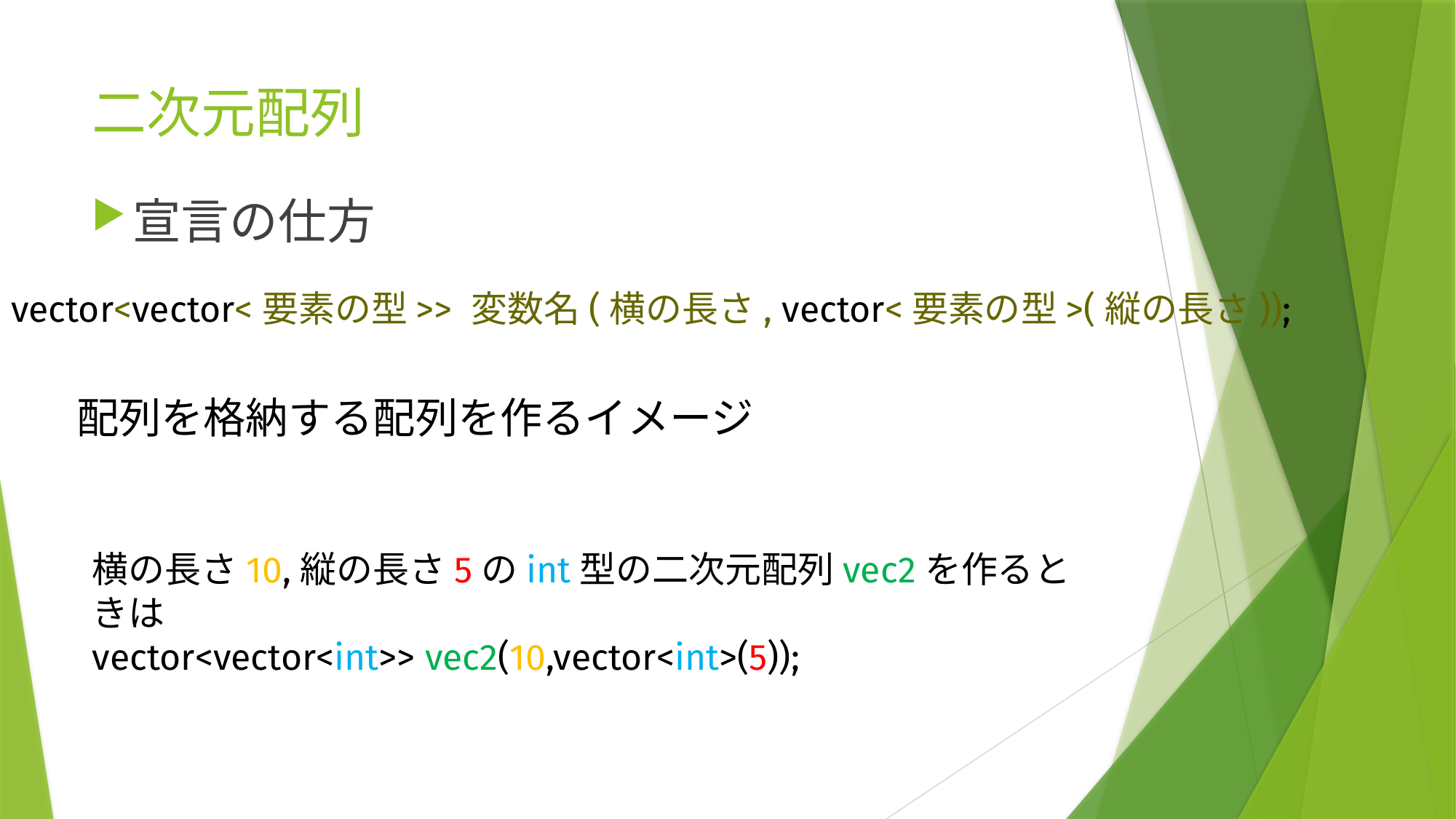

# 二次元配列
宣言の仕方
vector<vector<要素の型>> 変数名(横の長さ, vector<要素の型>(縦の長さ));
配列を格納する配列を作るイメージ
横の長さ10,縦の長さ5のint型の二次元配列vec2を作るときは
vector<vector<int>> vec2(10,vector<int>(5));